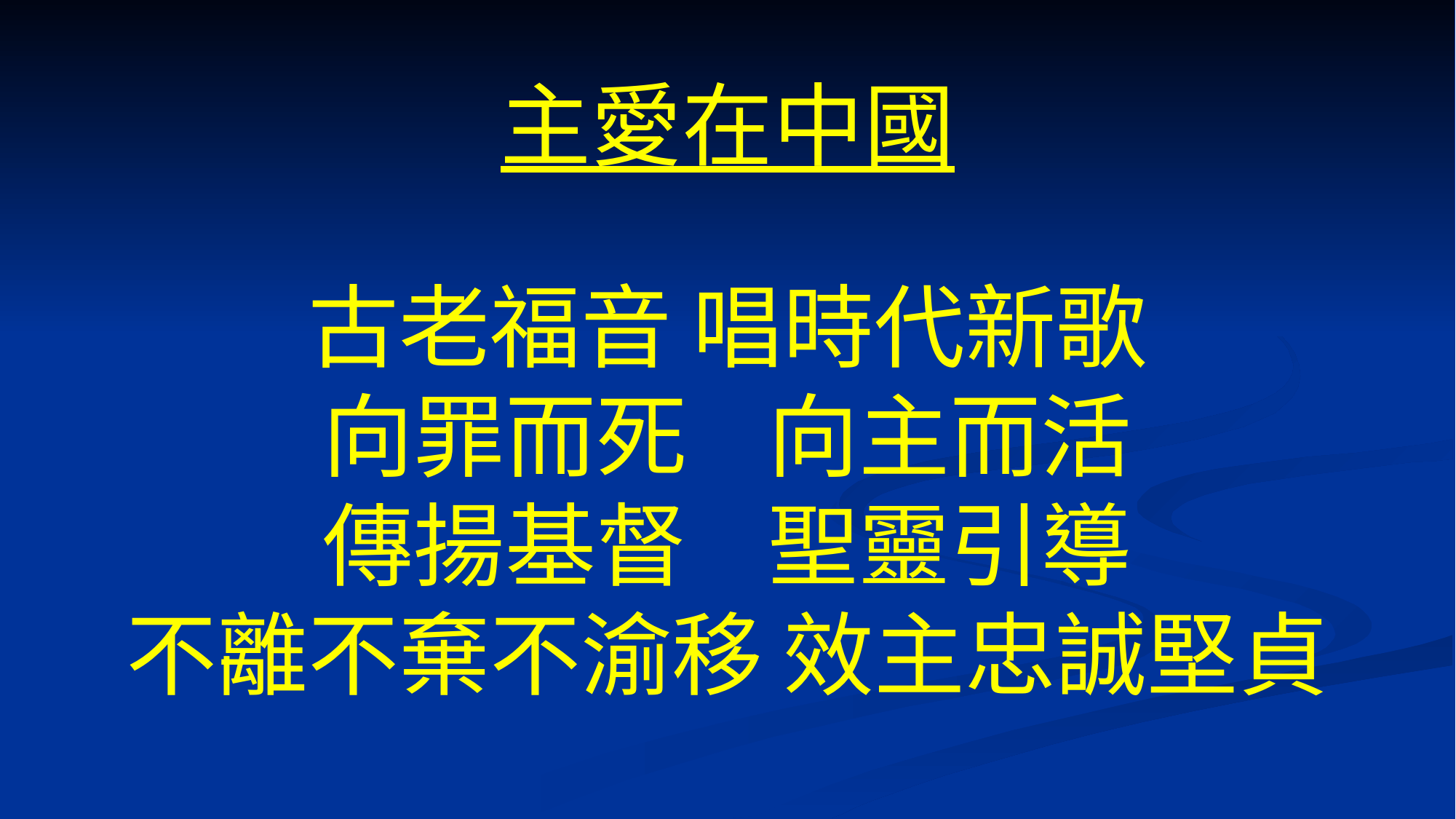

主愛在中國

古老福音 唱時代新歌
向罪而死    向主而活
傳揚基督    聖靈引導
不離不棄不渝移 效主忠誠堅貞